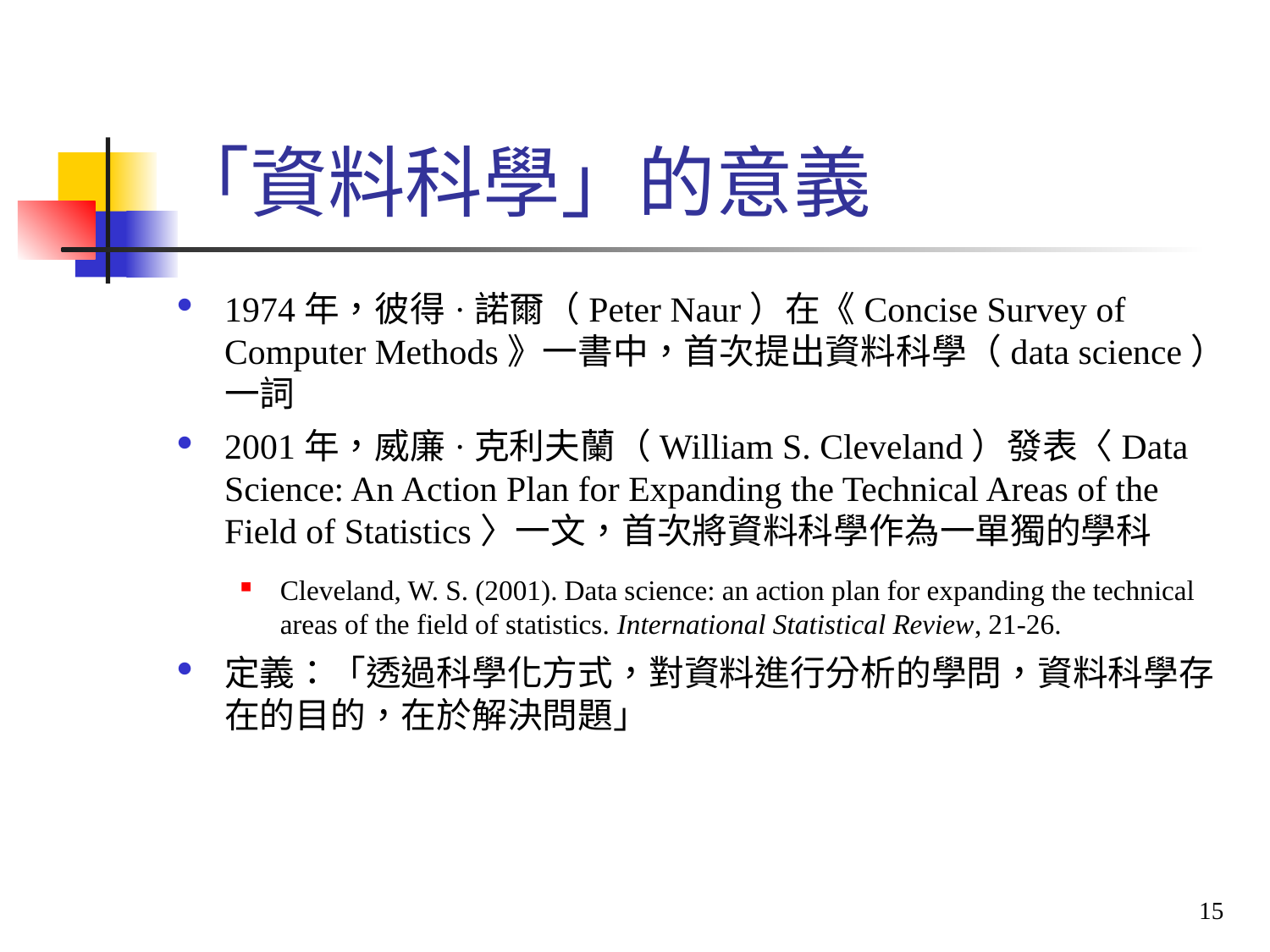

# 「資料科學」的意義
1974年，彼得·諾爾（Peter Naur）在《Concise Survey of Computer Methods》一書中，首次提出資料科學（data science）一詞
2001年，威廉·克利夫蘭（William S. Cleveland）發表〈Data Science: An Action Plan for Expanding the Technical Areas of the Field of Statistics〉一文，首次將資料科學作為一單獨的學科
Cleveland, W. S. (2001). Data science: an action plan for expanding the technical areas of the field of statistics. International Statistical Review, 21-26.
定義：「透過科學化方式，對資料進行分析的學問，資料科學存在的目的，在於解決問題」